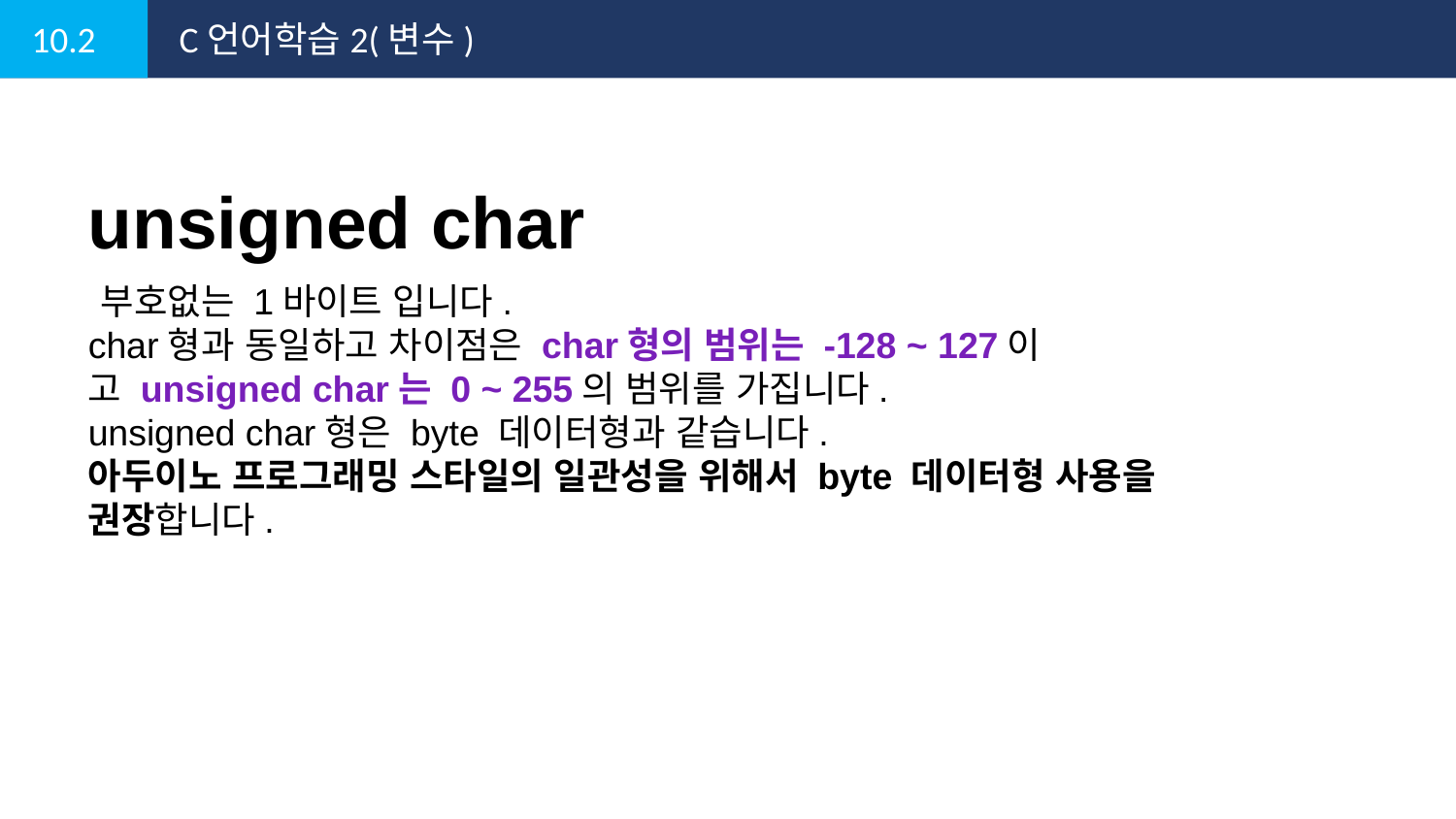

10.2
C언어학습2(변수)
unsigned char
 부호없는 1바이트 입니다.
char형과 동일하고 차이점은 char형의 범위는 -128 ~ 127이고 unsigned char는 0 ~ 255의 범위를 가집니다.
unsigned char형은 byte 데이터형과 같습니다.
아두이노 프로그래밍 스타일의 일관성을 위해서 byte 데이터형 사용을 권장합니다.